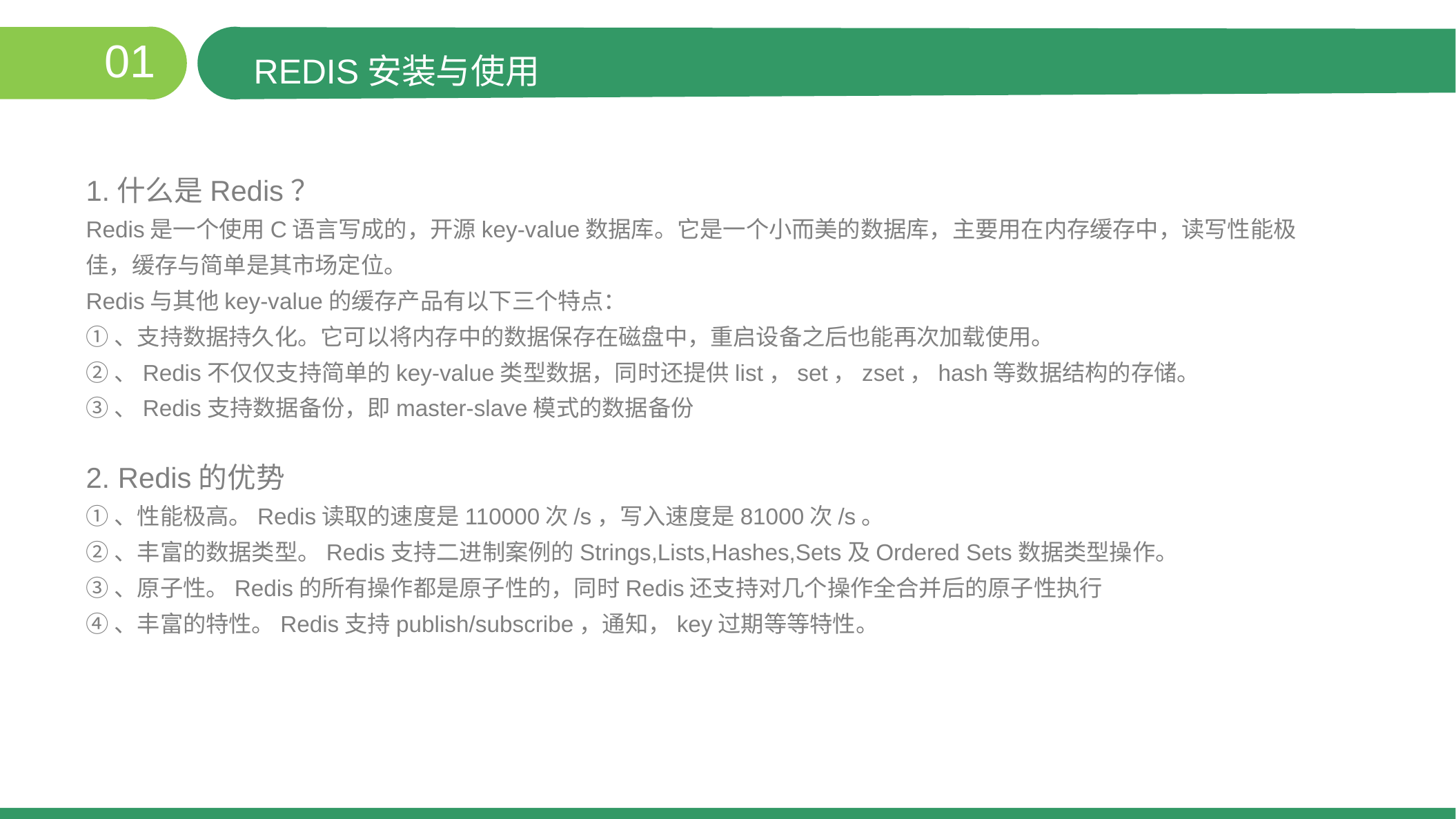

01

REDIS安装与使用

1.什么是Redis？
Redis是一个使用C语言写成的，开源key-value数据库。它是一个小而美的数据库，主要用在内存缓存中，读写性能极佳，缓存与简单是其市场定位。
Redis与其他key-value的缓存产品有以下三个特点：
①、支持数据持久化。它可以将内存中的数据保存在磁盘中，重启设备之后也能再次加载使用。
②、Redis不仅仅支持简单的key-value类型数据，同时还提供list，set，zset，hash等数据结构的存储。
③、Redis支持数据备份，即master-slave模式的数据备份

2. Redis的优势
①、性能极高。Redis读取的速度是110000次/s，写入速度是81000次/s。
②、丰富的数据类型。Redis支持二进制案例的Strings,Lists,Hashes,Sets及Ordered Sets数据类型操作。
③、原子性。Redis的所有操作都是原子性的，同时Redis还支持对几个操作全合并后的原子性执行
④、丰富的特性。Redis支持publish/subscribe，通知，key过期等等特性。